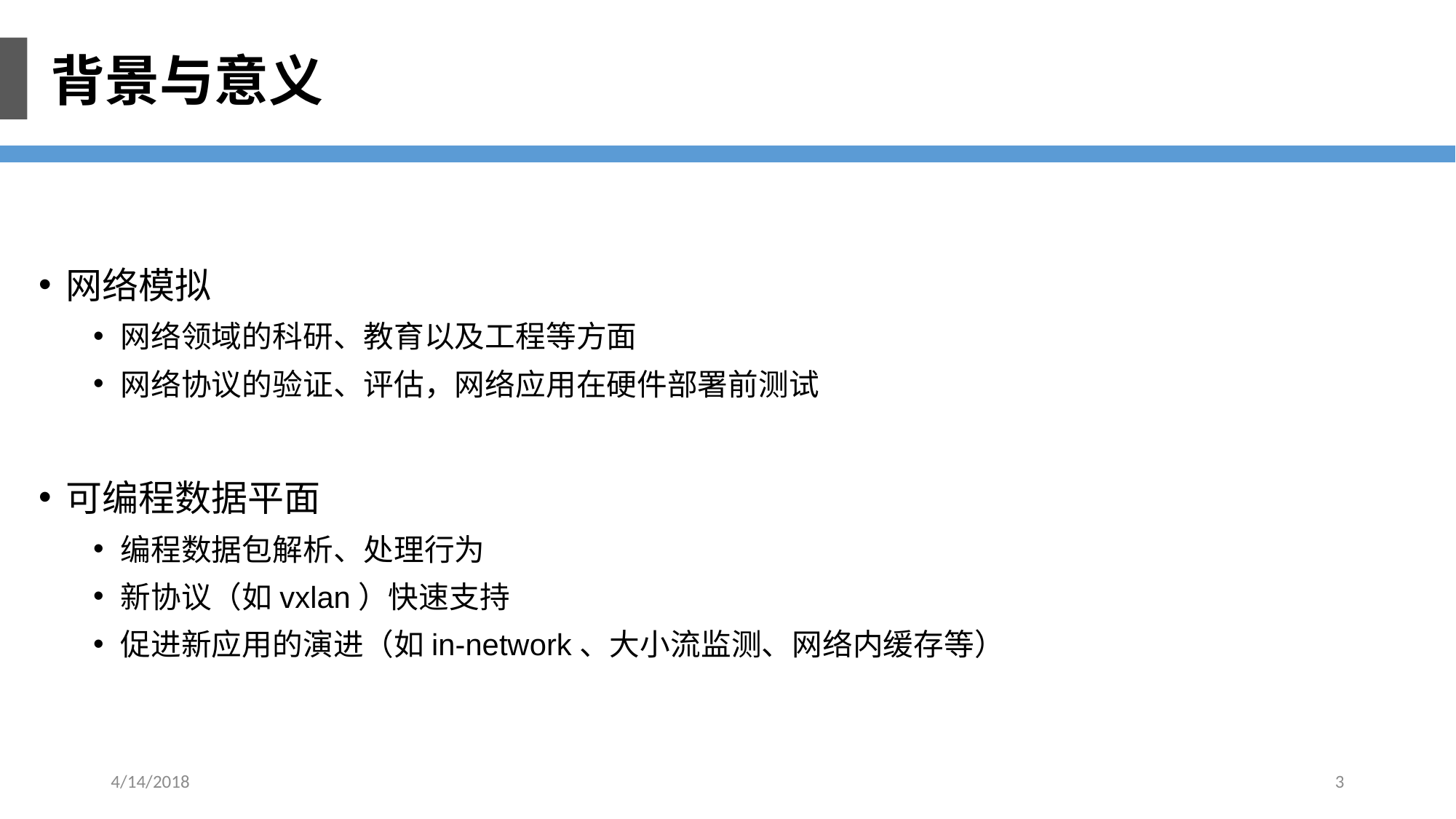

背景与意义

网络模拟
网络领域的科研、教育以及工程等方面
网络协议的验证、评估，网络应用在硬件部署前测试

可编程数据平面
编程数据包解析、处理行为
新协议（如vxlan）快速支持
促进新应用的演进（如in-network、大小流监测、网络内缓存等）

4/14/2018
3